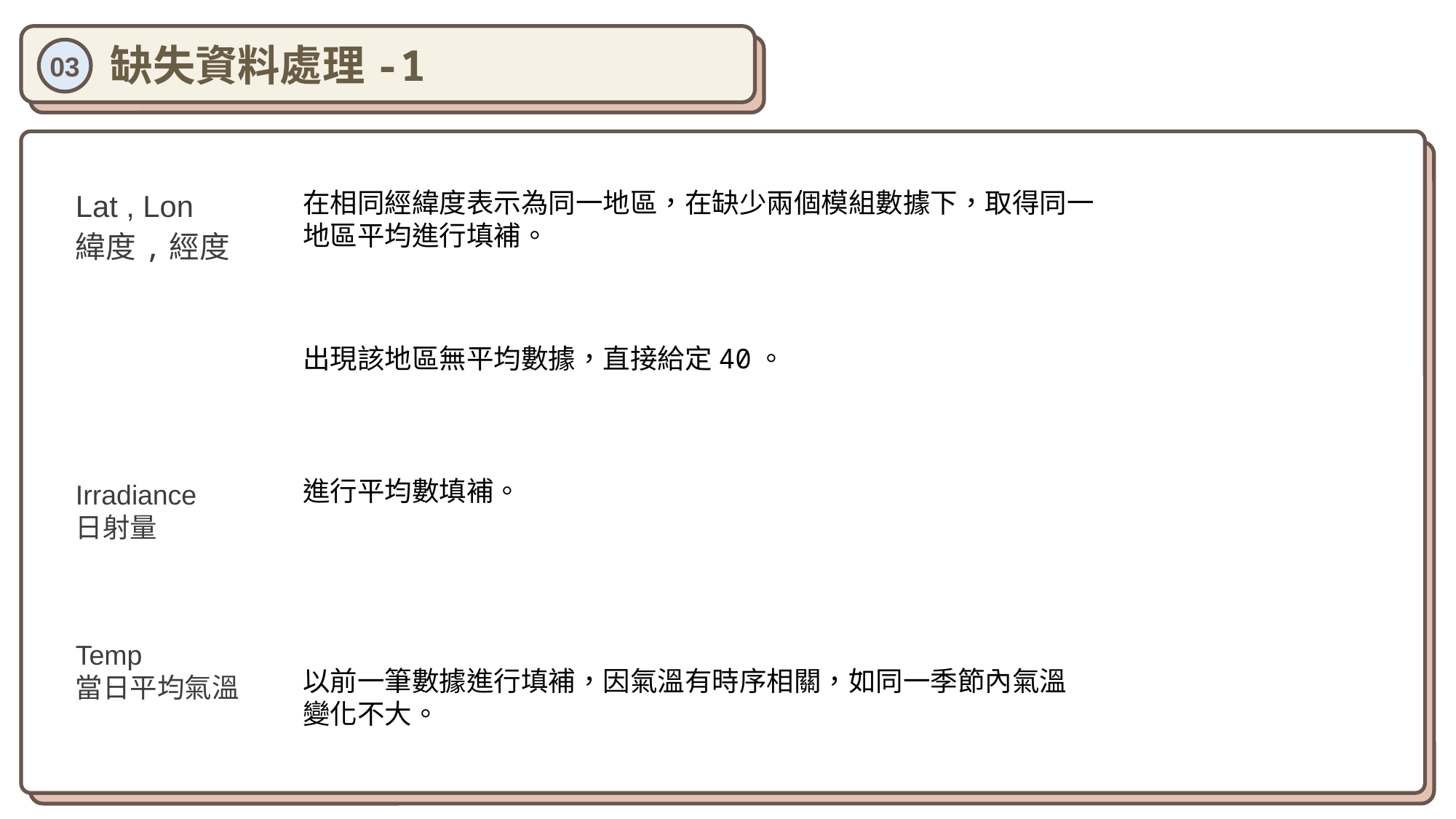

缺失資料處理-1

03

在相同經緯度表示為同一地區，在缺少兩個模組數據下，取得同一地區平均進行填補。
Lat , Lon
緯度,經度
出現該地區無平均數據，直接給定40。
進行平均數填補。
Irradiance
日射量
Temp
當日平均氣溫
以前一筆數據進行填補，因氣溫有時序相關，如同一季節內氣溫變化不大。